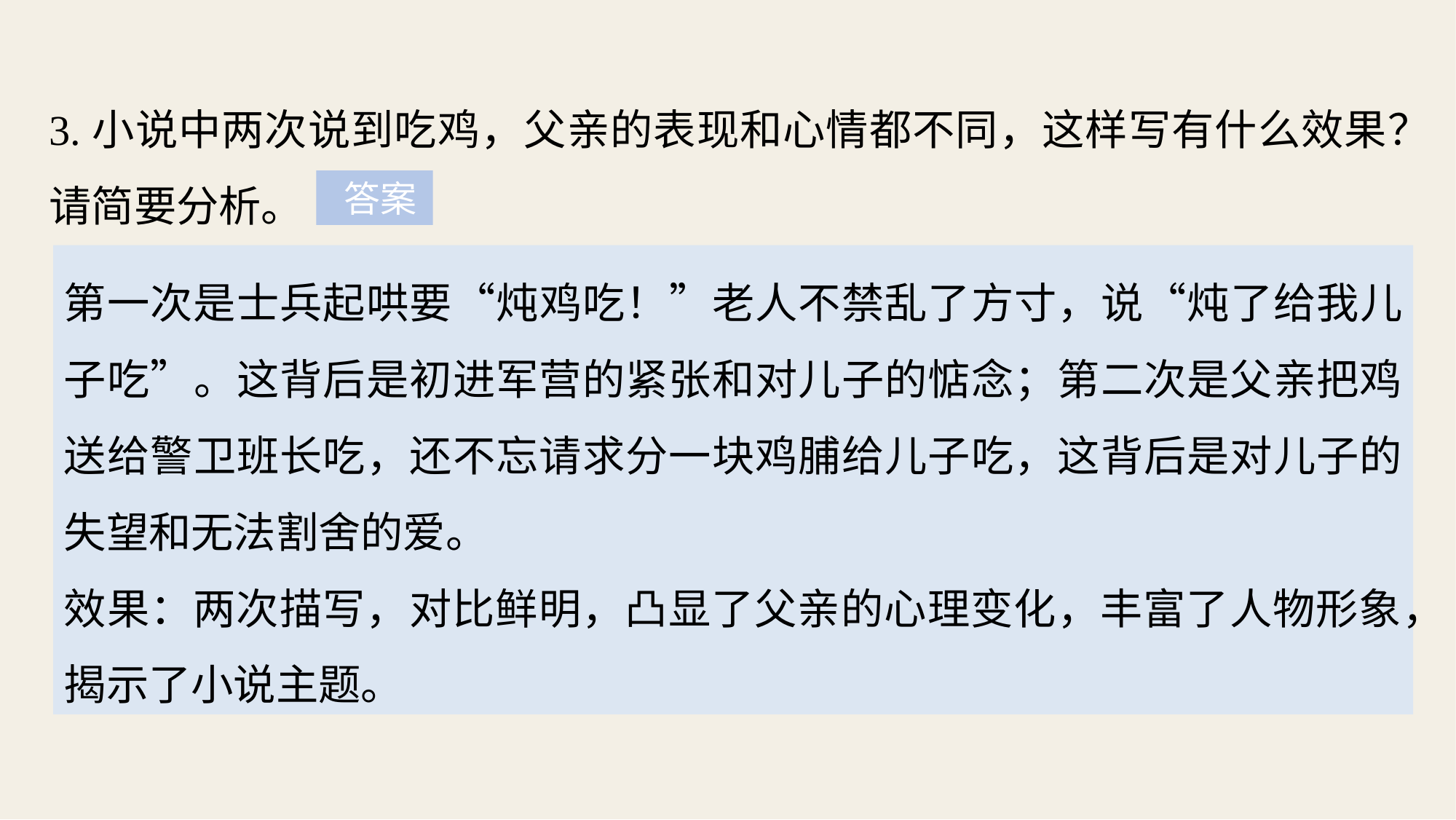

3.小说中两次说到吃鸡，父亲的表现和心情都不同，这样写有什么效果？请简要分析。
 答案
第一次是士兵起哄要“炖鸡吃！”老人不禁乱了方寸，说“炖了给我儿子吃”。这背后是初进军营的紧张和对儿子的惦念；第二次是父亲把鸡送给警卫班长吃，还不忘请求分一块鸡脯给儿子吃，这背后是对儿子的失望和无法割舍的爱。
效果：两次描写，对比鲜明，凸显了父亲的心理变化，丰富了人物形象，揭示了小说主题。